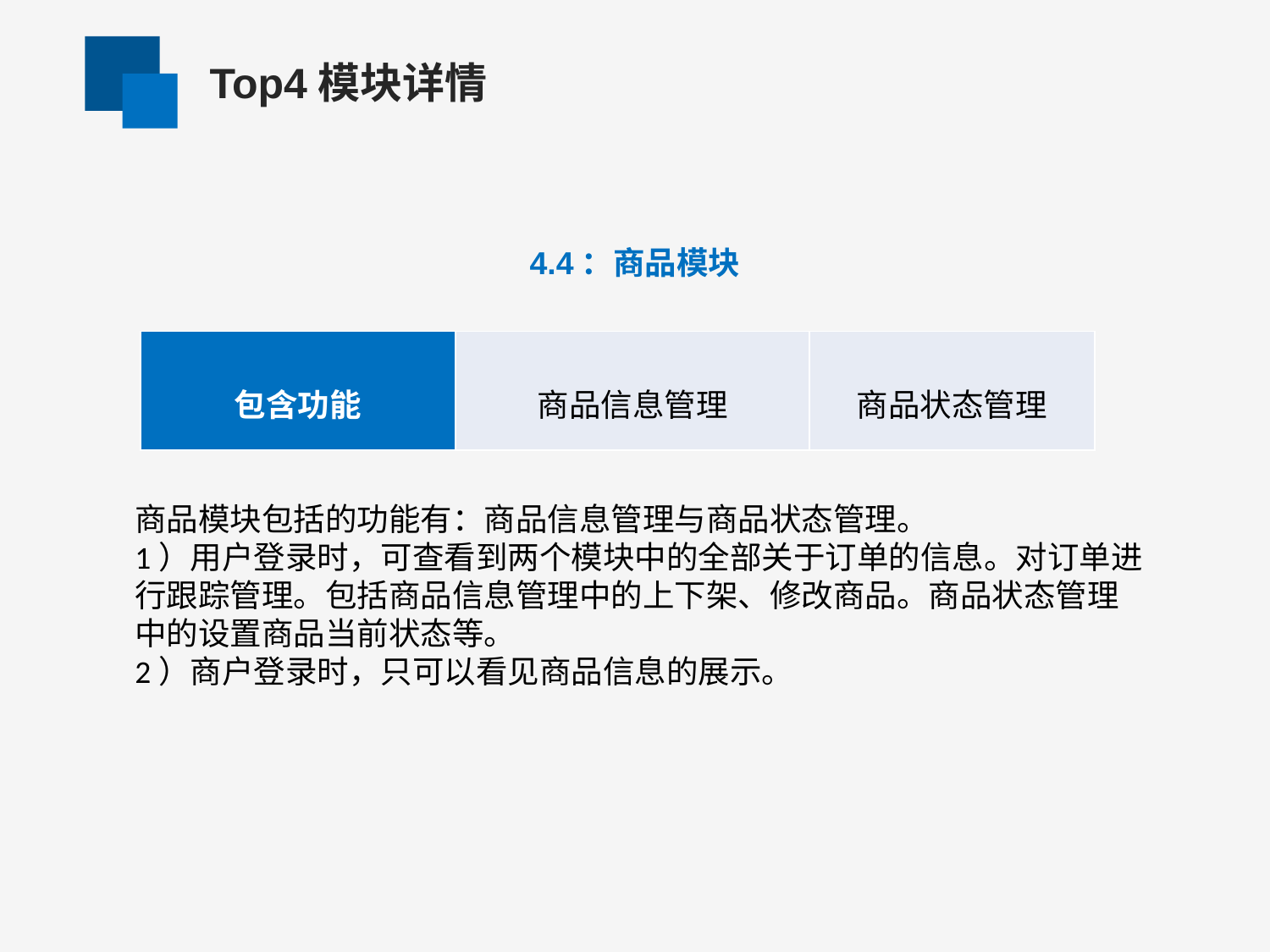

Top4模块详情
4.4：商品模块
| 包含功能 | 商品信息管理 | 商品状态管理 |
| --- | --- | --- |
商品模块包括的功能有：商品信息管理与商品状态管理。
1）用户登录时，可查看到两个模块中的全部关于订单的信息。对订单进行跟踪管理。包括商品信息管理中的上下架、修改商品。商品状态管理中的设置商品当前状态等。
2）商户登录时，只可以看见商品信息的展示。